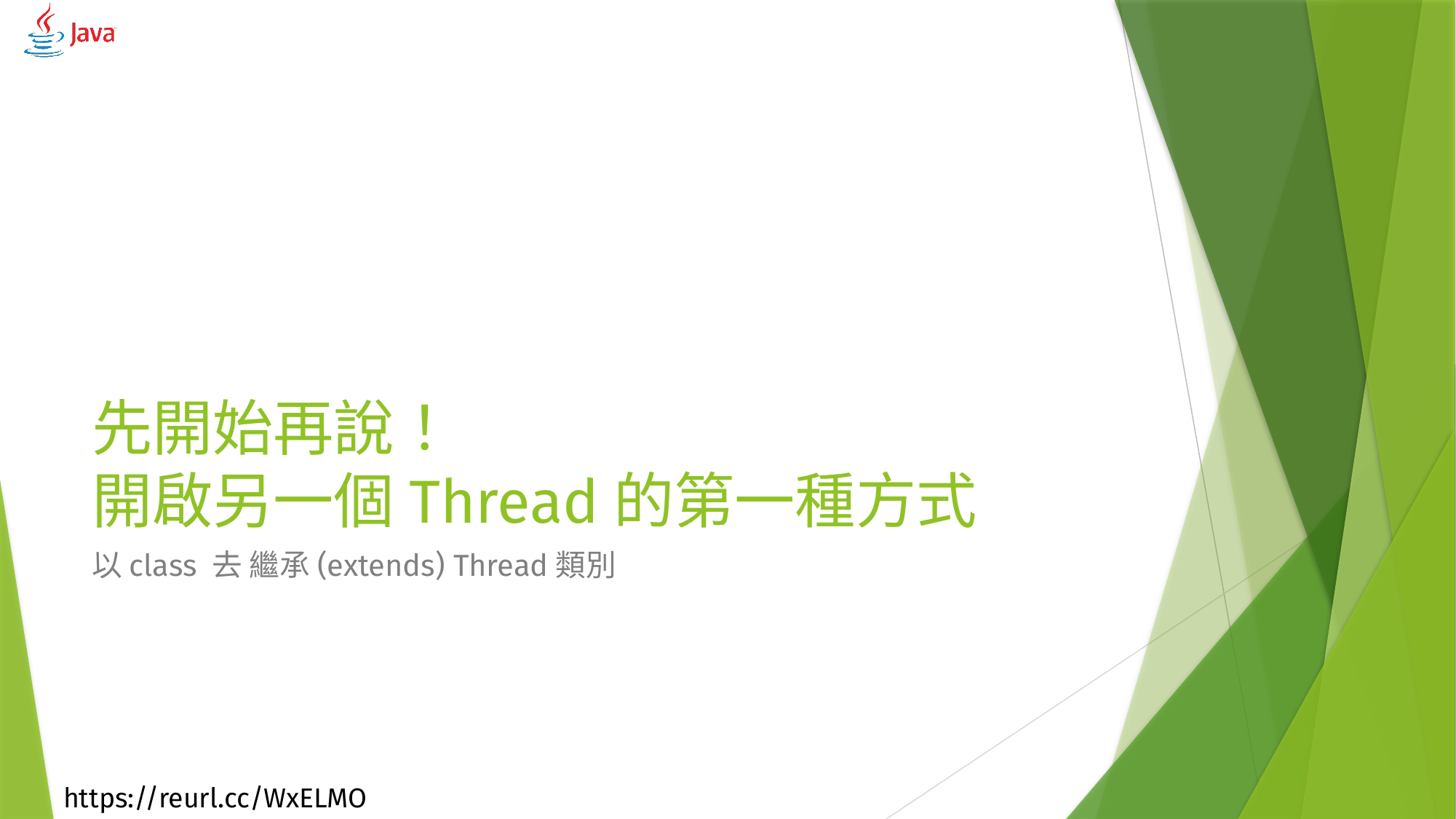

# 先開始再說！ 開啟另一個Thread的第一種方式
以class 去 繼承(extends) Thread類別